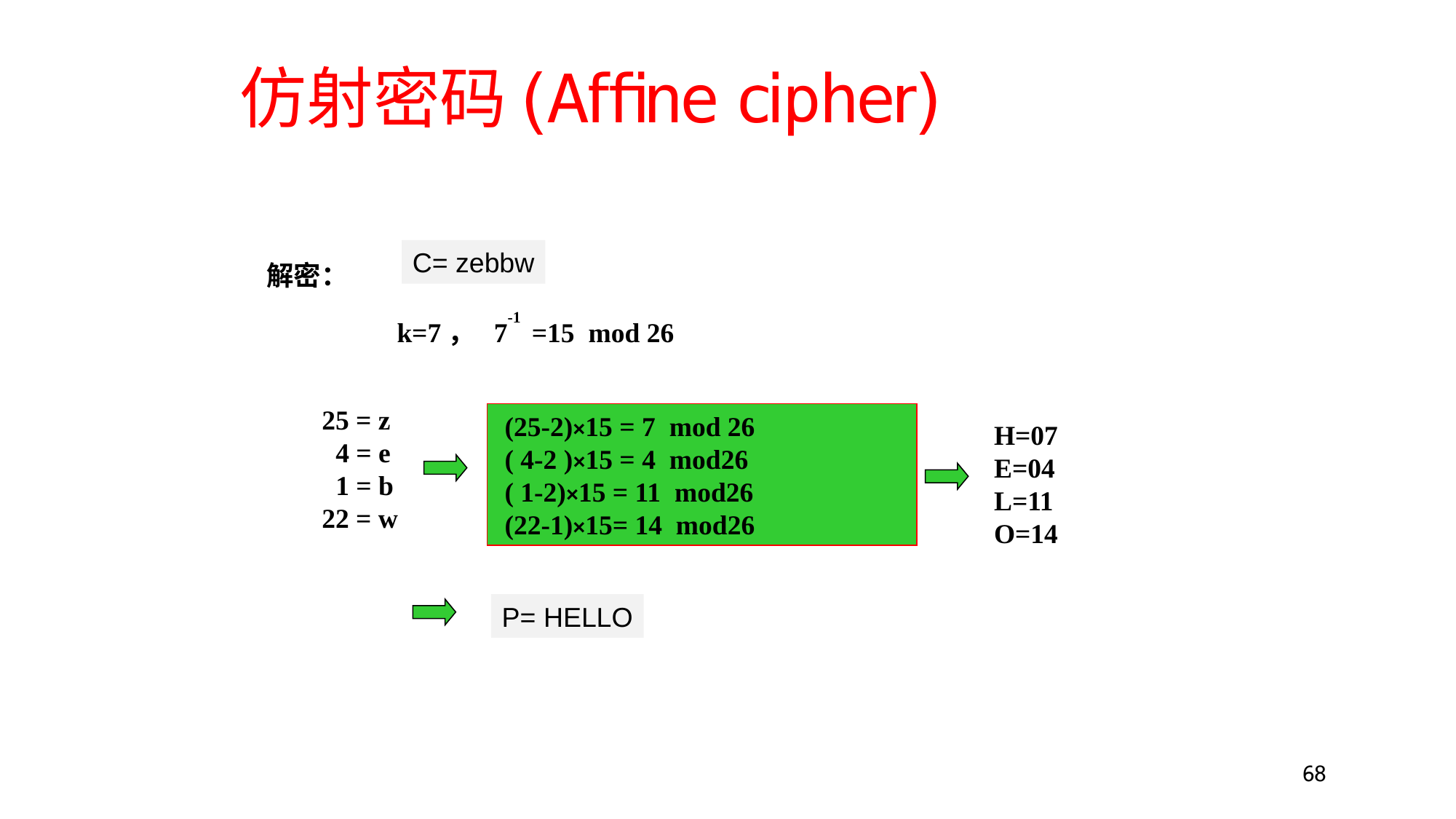

# 仿射密码(Affine cipher)
C= zebbw

解密：
  k=7，  7-1  =15  mod 26
25 = z
  4 = e
  1 = b
22 = w
 (25-2)×15 = 7  mod 26
 ( 4-2 )×15 = 4  mod26
 ( 1-2)×15 = 11  mod26
 (22-1)×15= 14  mod26
H=07
E=04
L=11
O=14

P= HELLO

68